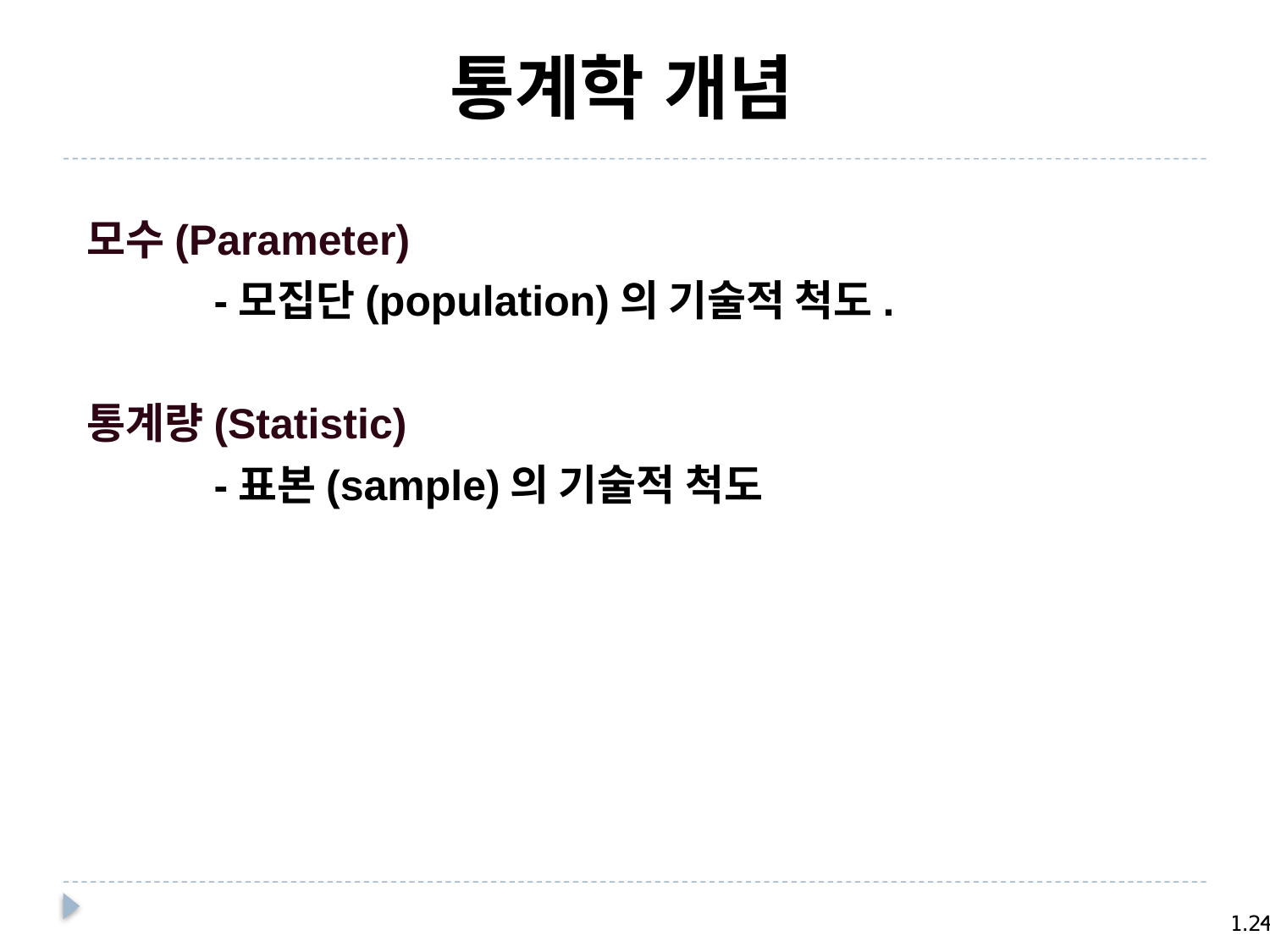

통계학 개념
모수(Parameter)
	-모집단(population)의 기술적 척도.

통계량(Statistic)
	-표본(sample)의 기술적 척도
1.24